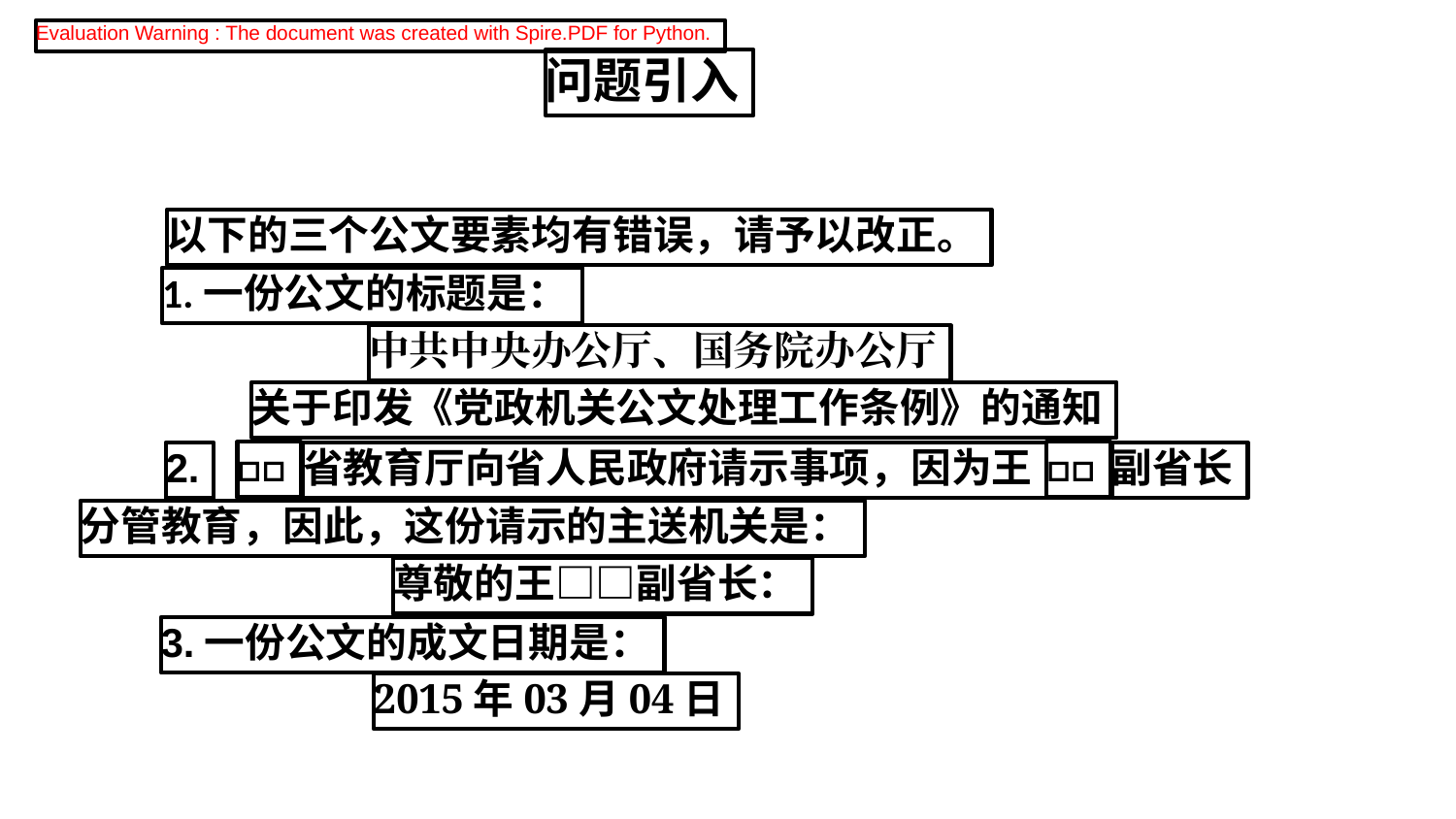

Evaluation Warning : The document was created with Spire.PDF for Python.
问题引入
以下的三个公文要素均有错误，请予以改正。
1.一份公文的标题是：
中共中央办公厅、国务院办公厅
关于印发《党政机关公文处理工作条例》的通知
□□
□□
2.
省教育厅向省人民政府请示事项，因为王
副省长
分管教育，因此，这份请示的主送机关是：
尊敬的王□□副省长：
3.一份公文的成文日期是：
2015年03月04日